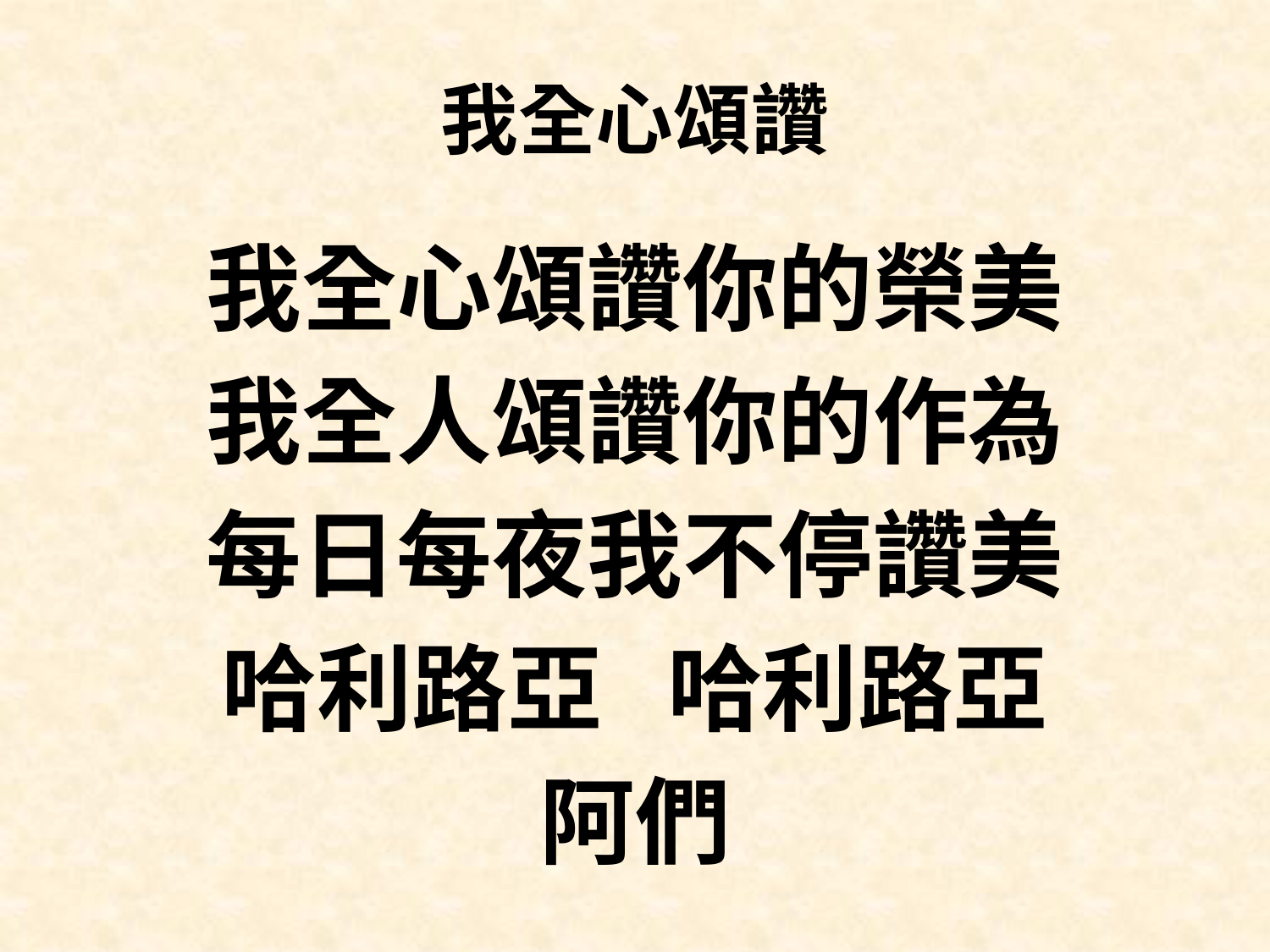

# 我全心頌讚
我全心頌讚你的榮美
我全人頌讚你的作為
每日每夜我不停讚美
哈利路亞   哈利路亞
阿們